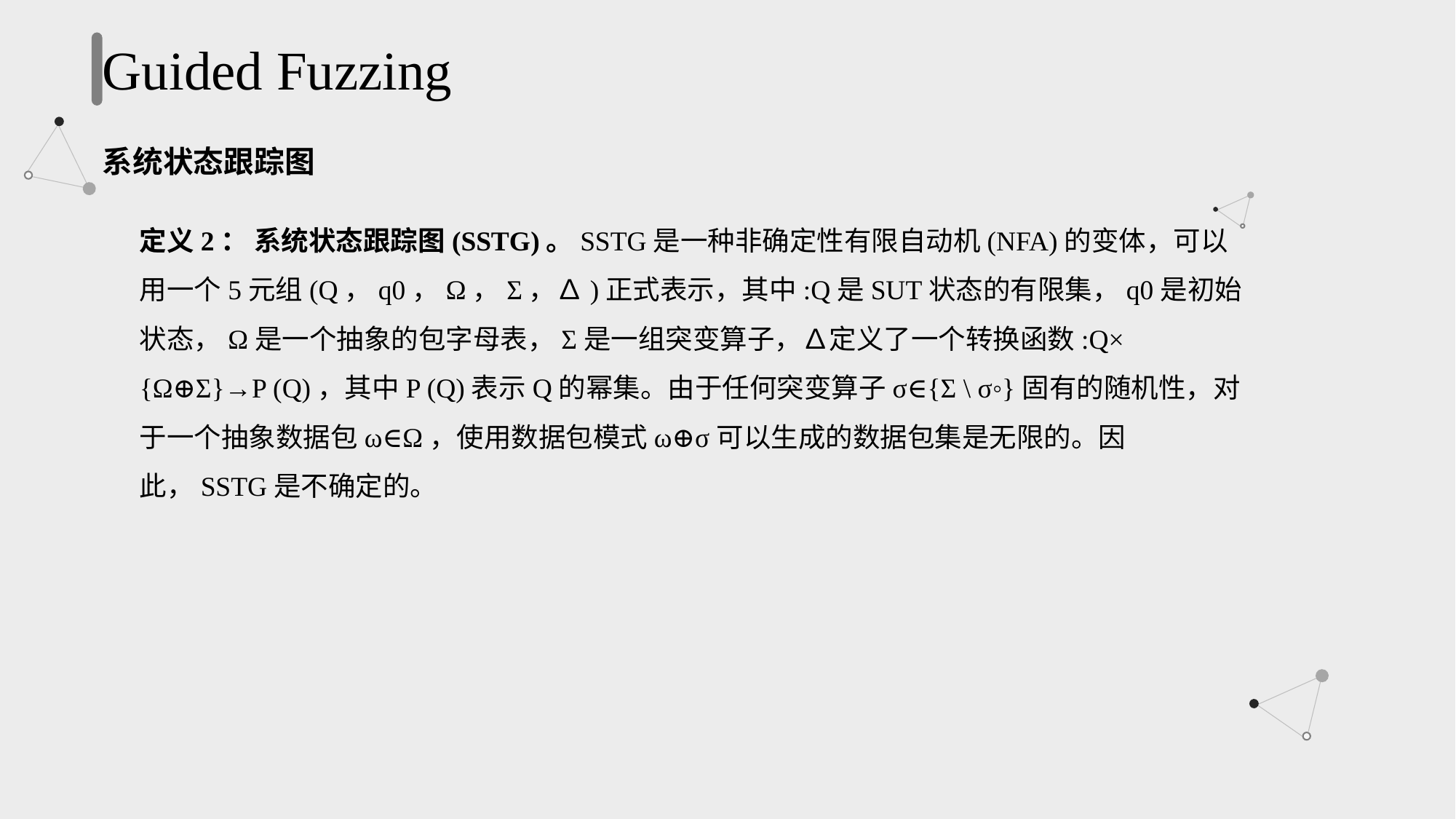

Guided Fuzzing

系统状态跟踪图

定义2： 系统状态跟踪图(SSTG)。SSTG是一种非确定性有限自动机(NFA)的变体，可以用一个5元组(Q，q0，Ω，Σ，∆)正式表示，其中:Q是SUT状态的有限集，q0是初始状态，Ω是一个抽象的包字母表，Σ是一组突变算子，∆定义了一个转换函数:Q× {Ω⊕Σ}→P (Q)，其中P (Q)表示Q的幂集。由于任何突变算子σ∈{Σ \ σ◦}固有的随机性，对于一个抽象数据包ω∈Ω，使用数据包模式ω⊕σ可以生成的数据包集是无限的。因此，SSTG是不确定的。